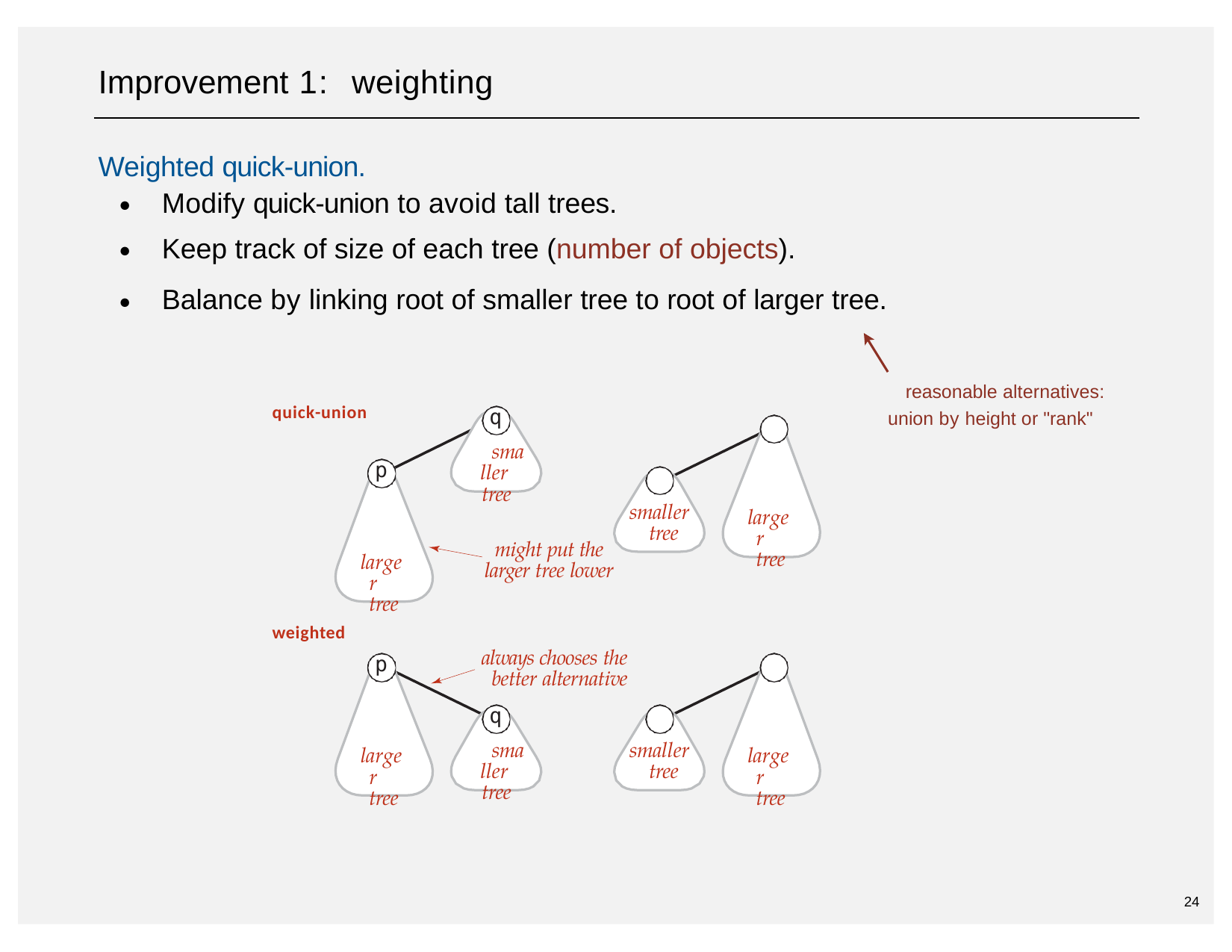

# Improvement 1:	weighting
Weighted quick-union.
・Modify quick-union to avoid tall trees.
・Keep track of size of each tree (number of objects).
・Balance by linking root of smaller tree to root of larger tree.
reasonable alternatives:

q
smaller  tree
quick-union
union by height or "rank"

p

smaller  tree
larger  tree
might put the  larger tree lower

larger  tree

weighted
always chooses the  better alternative
q
smaller  tree
p

smaller  tree
larger  tree
larger  tree
24